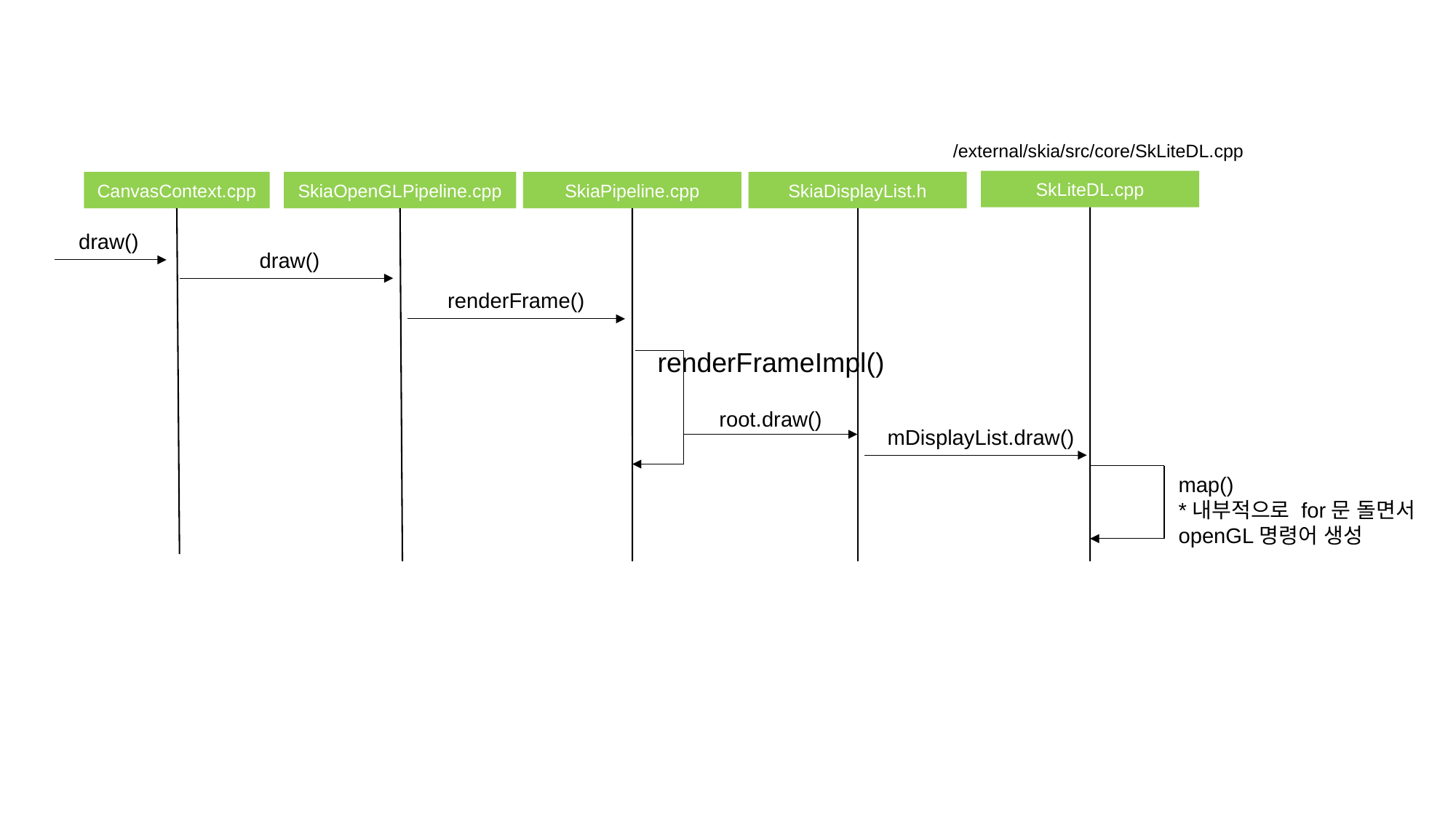

/external/skia/src/core/SkLiteDL.cpp
SkLiteDL.cpp
CanvasContext.cpp
SkiaOpenGLPipeline.cpp
SkiaPipeline.cpp
SkiaDisplayList.h
draw()
draw()
renderFrame()
renderFrameImpl()
root.draw()
mDisplayList.draw()
map()
*내부적으로 for문 돌면서
openGL명령어 생성